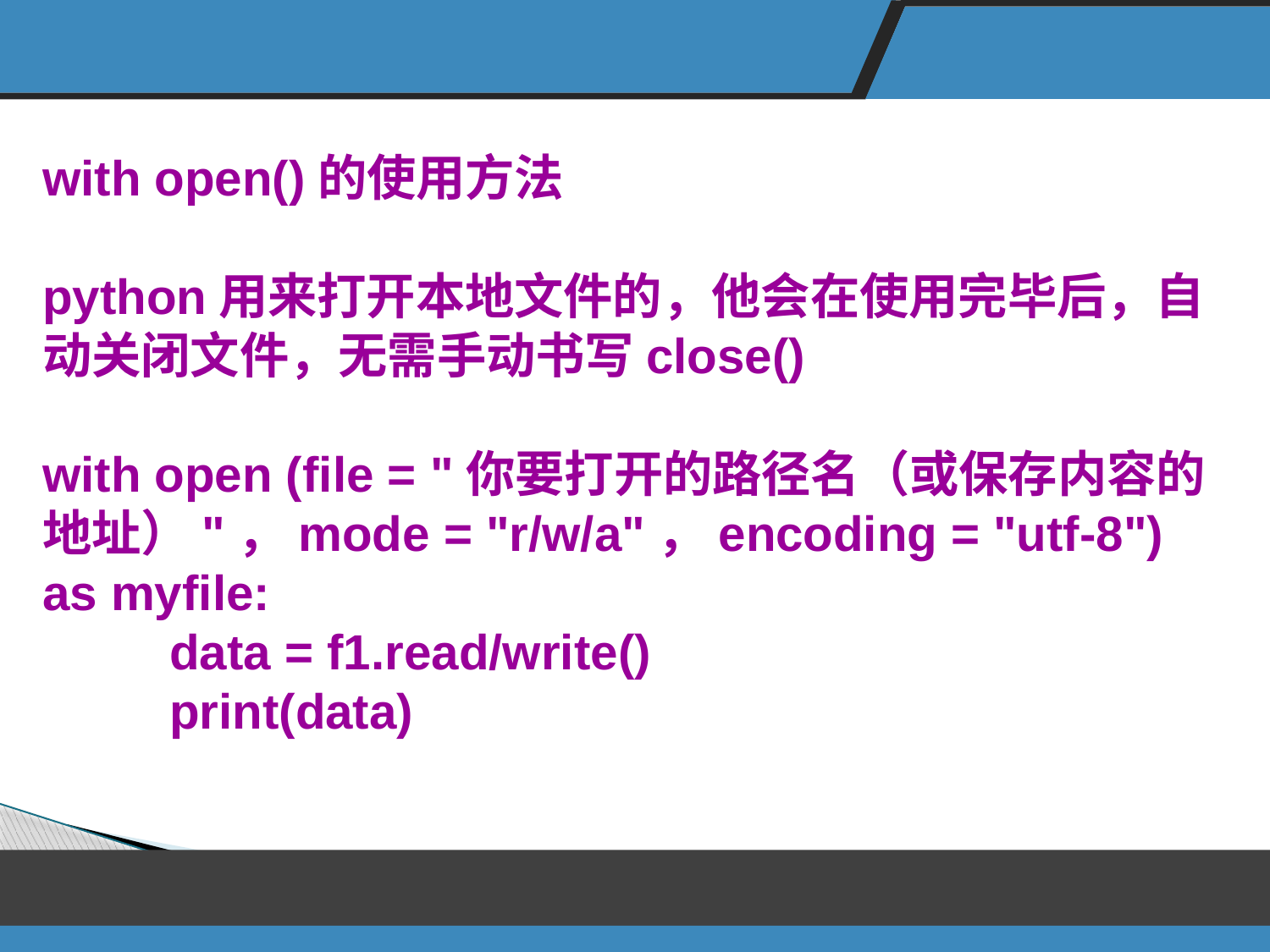

with open()的使用方法

python用来打开本地文件的，他会在使用完毕后，自动关闭文件，无需手动书写close()

with open (file = "你要打开的路径名（或保存内容的地址）"，mode = "r/w/a"，encoding = "utf-8") as myfile:
	data = f1.read/write()
        	print(data)